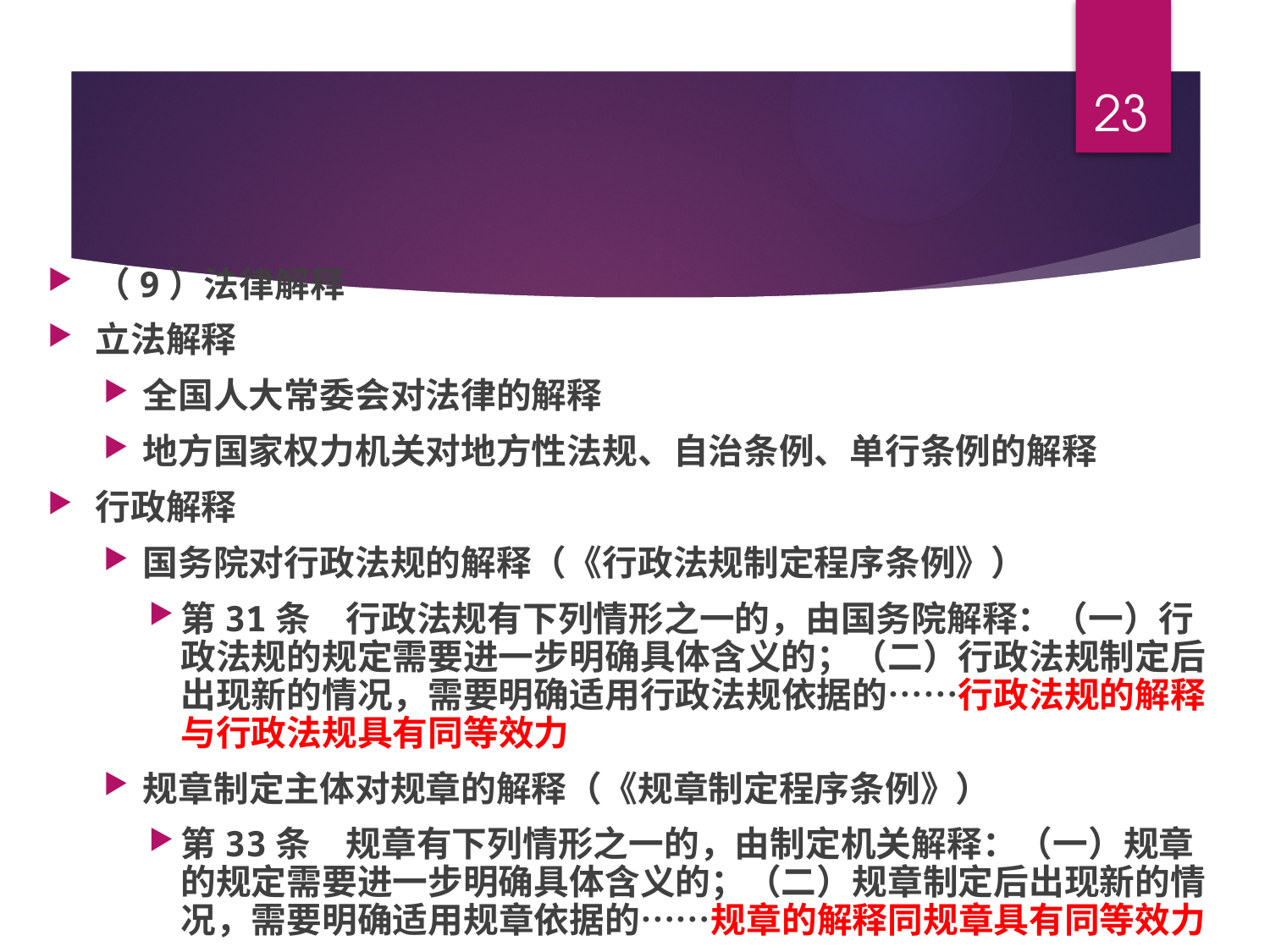

23
#
（9）法律解释
立法解释
全国人大常委会对法律的解释
地方国家权力机关对地方性法规、自治条例、单行条例的解释
行政解释
国务院对行政法规的解释（《行政法规制定程序条例》）
第31条　行政法规有下列情形之一的，由国务院解释：（一）行政法规的规定需要进一步明确具体含义的；（二）行政法规制定后出现新的情况，需要明确适用行政法规依据的……行政法规的解释与行政法规具有同等效力
规章制定主体对规章的解释（《规章制定程序条例》）
第33条　规章有下列情形之一的，由制定机关解释：（一）规章的规定需要进一步明确具体含义的；（二）规章制定后出现新的情况，需要明确适用规章依据的……规章的解释同规章具有同等效力